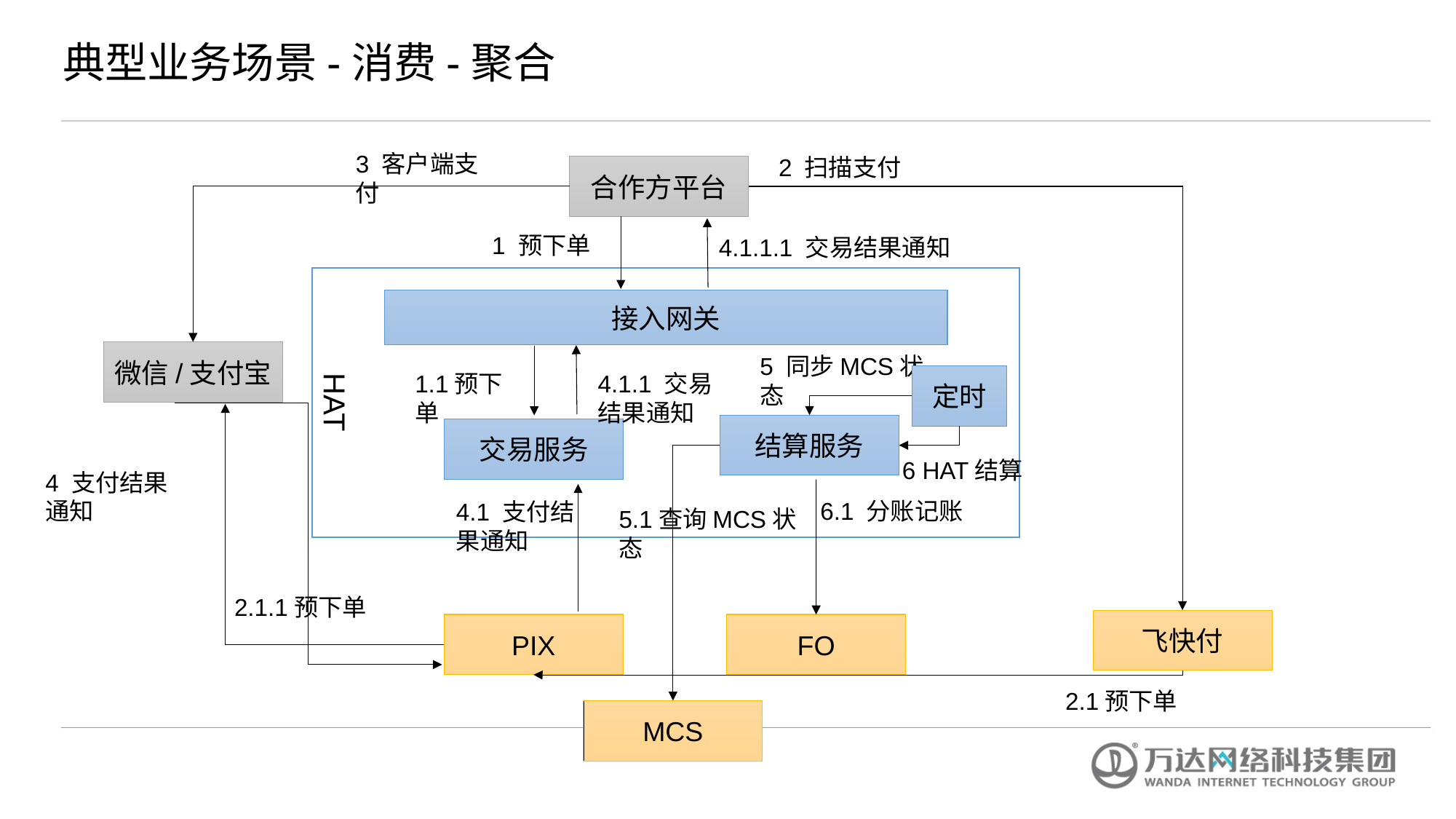

典型业务场景-消费-聚合
3 客户端支付
2 扫描支付
合作方平台
1 预下单
4.1.1.1 交易结果通知
HAT
接入网关
微信/支付宝
5 同步MCS状态
1.1预下单
4.1.1 交易结果通知
定时
结算服务
交易服务
6 HAT结算
4 支付结果通知
6.1 分账记账
4.1 支付结果通知
5.1查询MCS状态
2.1.1预下单
飞快付
PIX
FO
2.1预下单
MCS